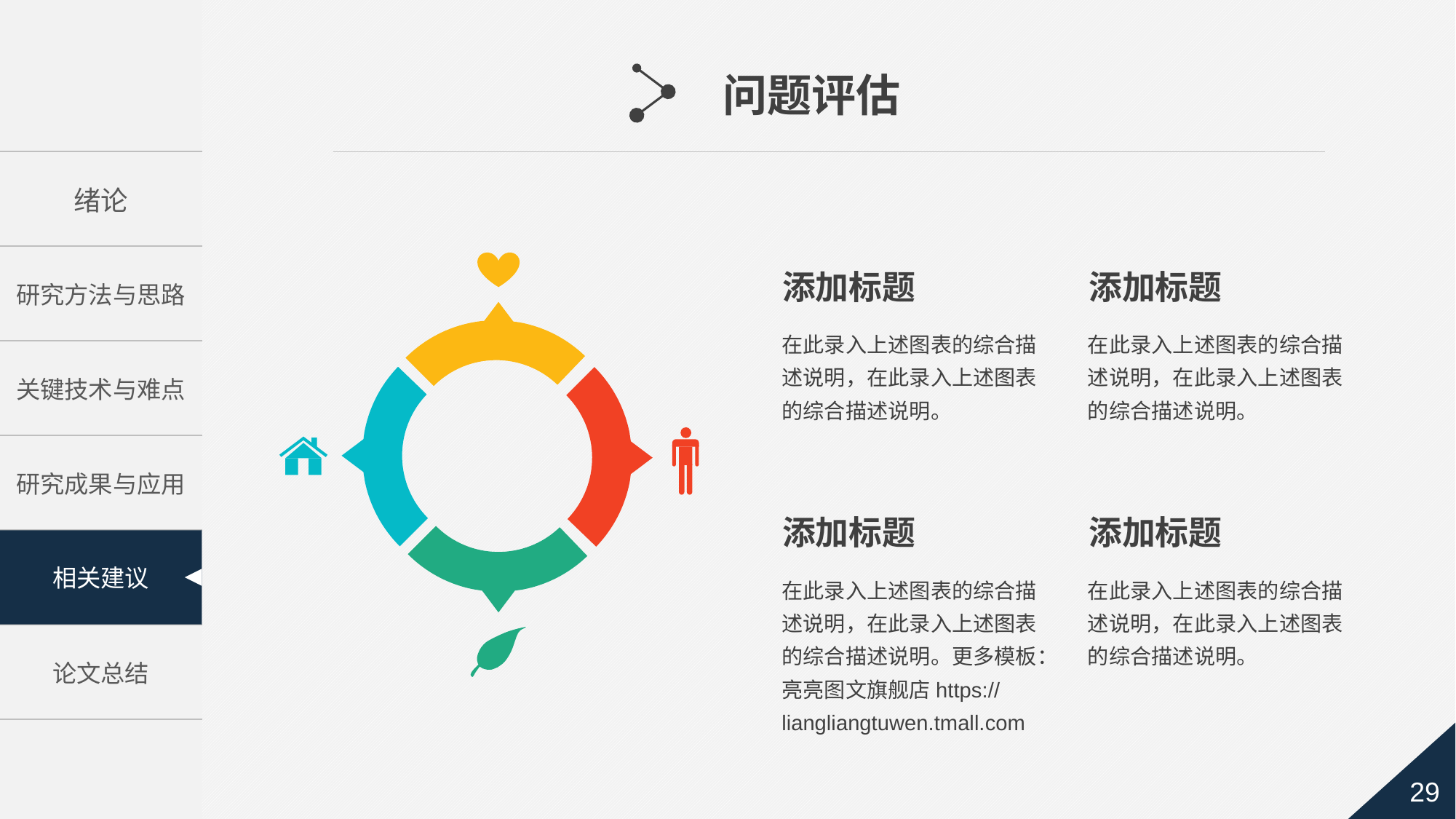

问题评估

添加标题
添加标题

在此录入上述图表的综合描述说明，在此录入上述图表的综合描述说明。
在此录入上述图表的综合描述说明，在此录入上述图表的综合描述说明。

添加标题
添加标题
在此录入上述图表的综合描述说明，在此录入上述图表的综合描述说明。更多模板：亮亮图文旗舰店https://liangliangtuwen.tmall.com
在此录入上述图表的综合描述说明，在此录入上述图表的综合描述说明。